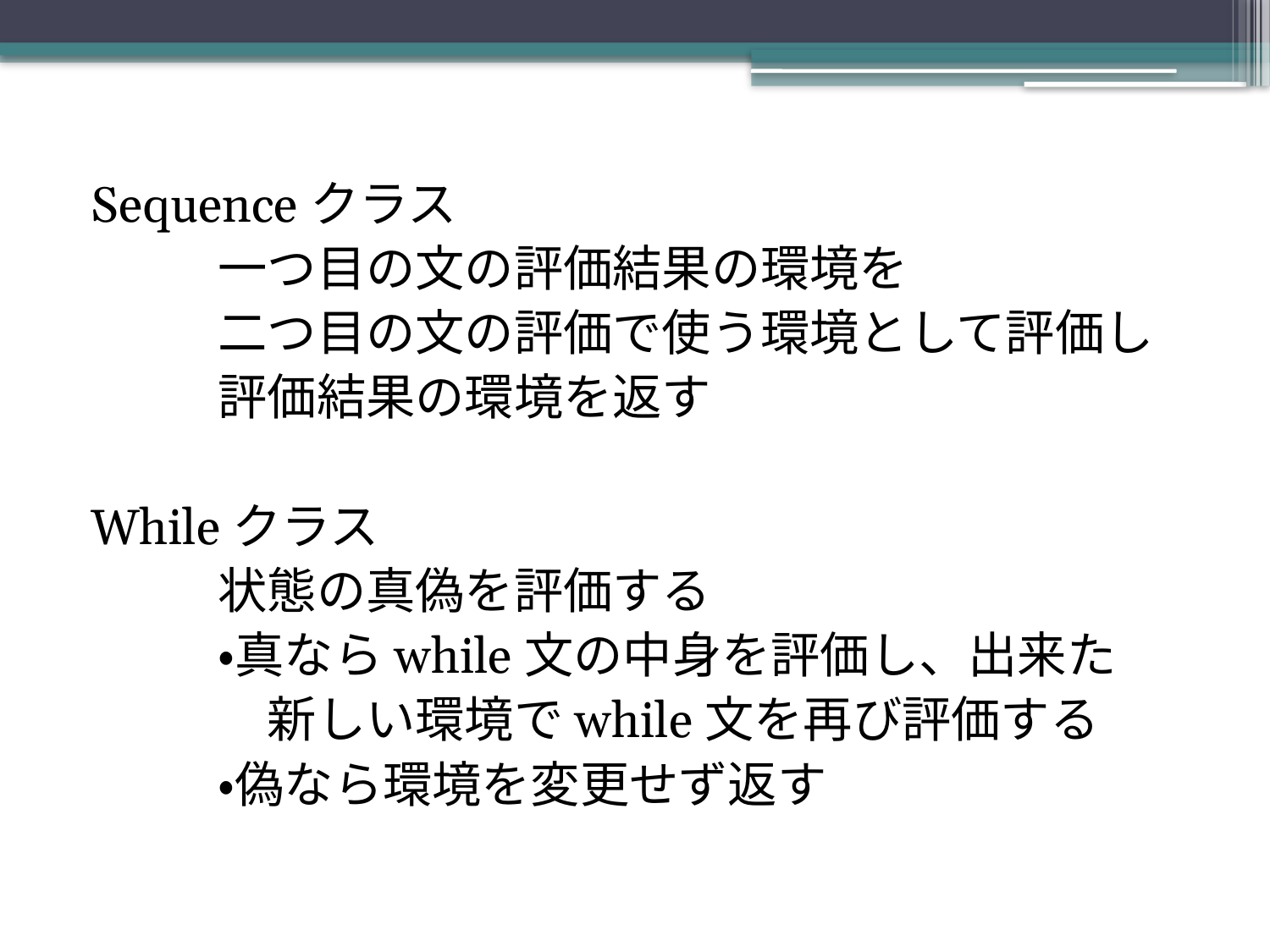

Sequenceクラス
	一つ目の文の評価結果の環境を
	二つ目の文の評価で使う環境として評価し
	評価結果の環境を返す

Whileクラス
	状態の真偽を評価する
	・真ならwhile文の中身を評価し、出来た
	　新しい環境でwhile文を再び評価する
	・偽なら環境を変更せず返す